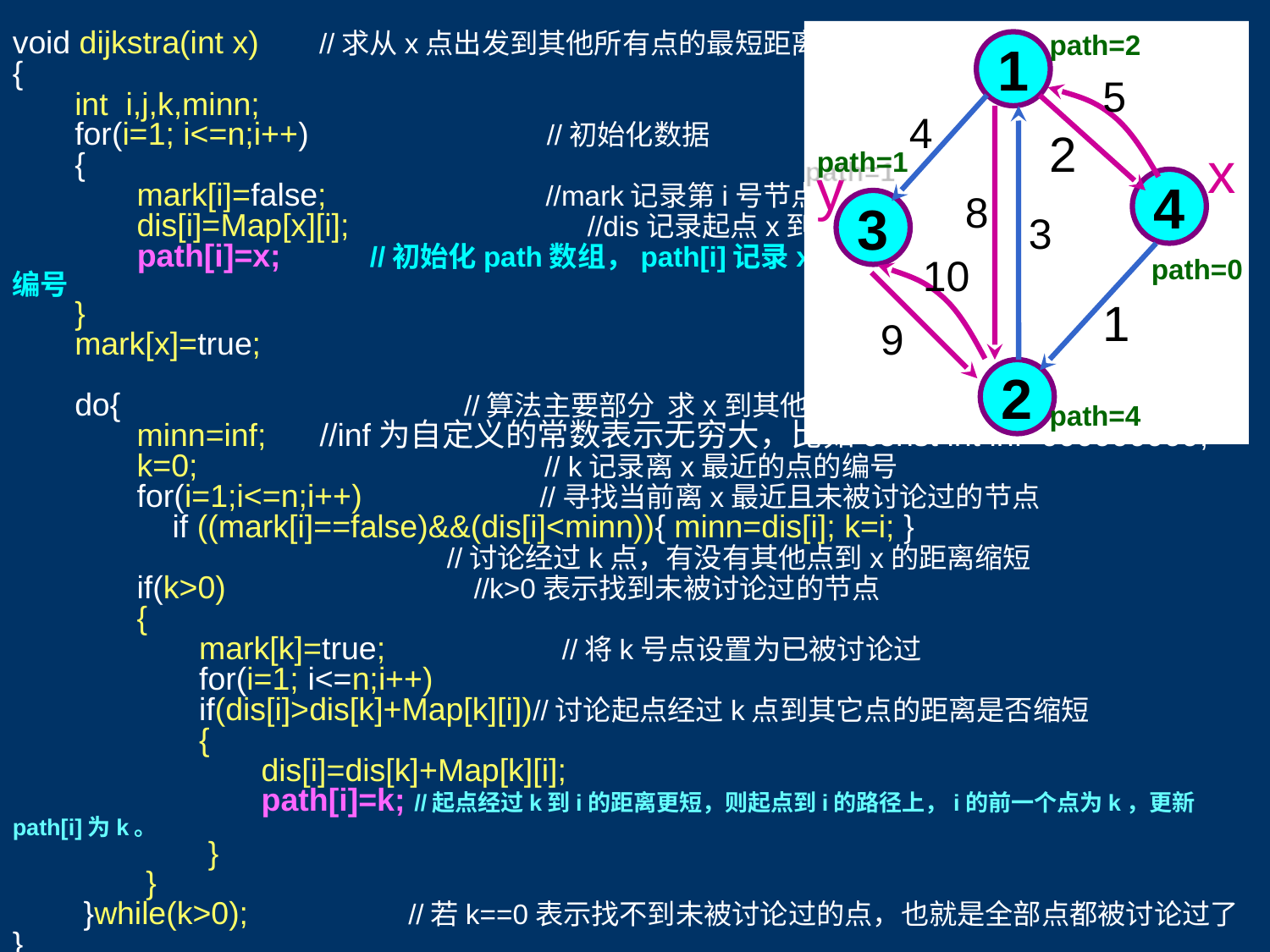

1
5

4

2
x
y
4
8
3
3
10

1
9
2
path=2
path=1
path=0
path=4
void dijkstra(int x)       //求从x点出发到其他所有点的最短距离
{
       int  i,j,k,minn;
       for(i=1; i<=n;i++)                           //初始化数据
       {
              mark[i]=false;                         //mark记录第i号节点是否被讨论过
              dis[i]=Map[x][i];                           //dis记录起点x到节点i的距离
              path[i]=x;          //初始化path数组，path[i]记录x到点i的路径上,i的前一个节点的编号
       }
       mark[x]=true;
       do{                                       //算法主要部分  求x到其他所有点的最短距离和路径
              minn=inf;      //inf为自定义的常数表示无穷大，比如const int inf=999999999;
              k=0;                                       // k记录离x最近的点的编号
              for(i=1;i<=n;i++)                    //寻找当前离x最近且未被讨论过的节点
                  if ((mark[i]==false)&&(dis[i]<minn)){ minn=dis[i]; k=i; }
                                                 //讨论经过k点，有没有其他点到x的距离缩短
              if(k>0)                            //k>0表示找到未被讨论过的节点
              {
                     mark[k]=true;                    //将k号点设置为已被讨论过
                     for(i=1; i<=n;i++)
                     if(dis[i]>dis[k]+Map[k][i])//讨论起点经过k点到其它点的距离是否缩短
                     {
                            dis[i]=dis[k]+Map[k][i];
                            path[i]=k; //起点经过k到i的距离更短，则起点到i的路径上，i的前一个点为k，更新path[i]为k。
                      }
               }
        }while(k>0);                  //若k==0表示找不到未被讨论过的点，也就是全部点都被讨论过了
}